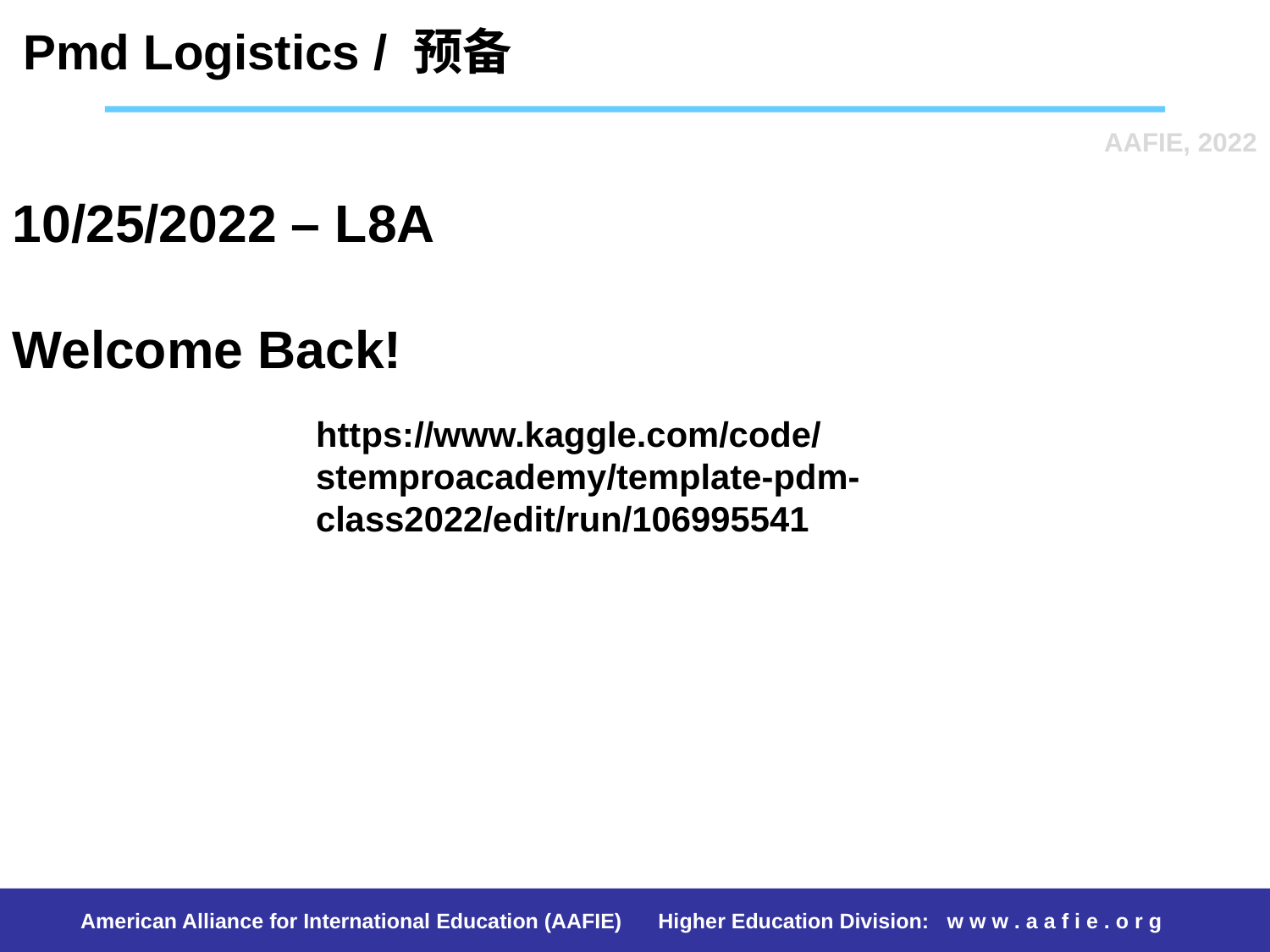

Pmd Logistics / 预备
AAFIE, 2022
# 10/25/2022 – L8A Welcome Back!
https://www.kaggle.com/code/stemproacademy/template-pdm-class2022/edit/run/106995541